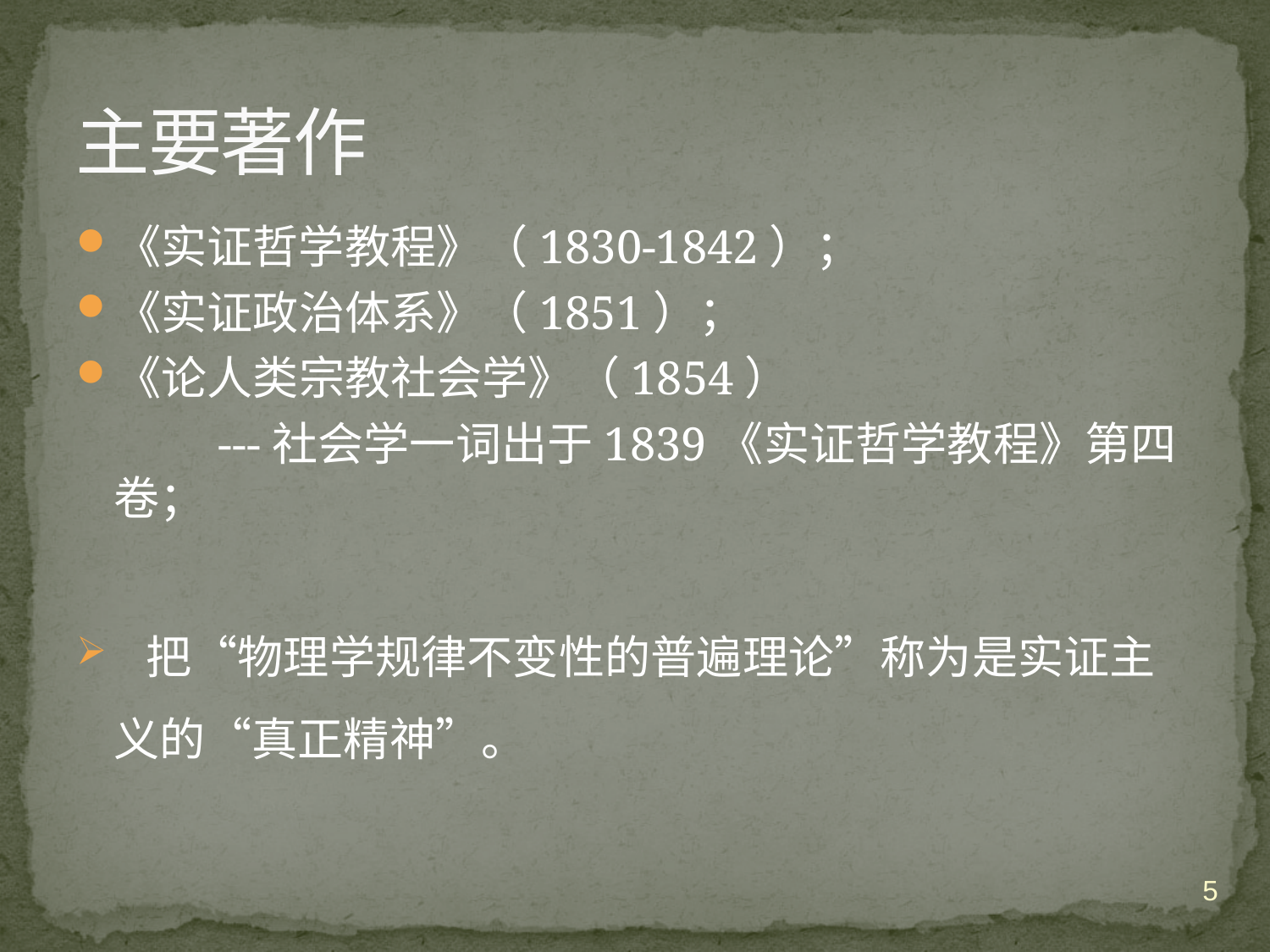

# 主要著作
《实证哲学教程》（1830-1842）；
《实证政治体系》（1851）；
《论人类宗教社会学》（1854）
            ---社会学一词出于1839《实证哲学教程》第四卷；

  把“物理学规律不变性的普遍理论”称为是实证主义的“真正精神”。

5